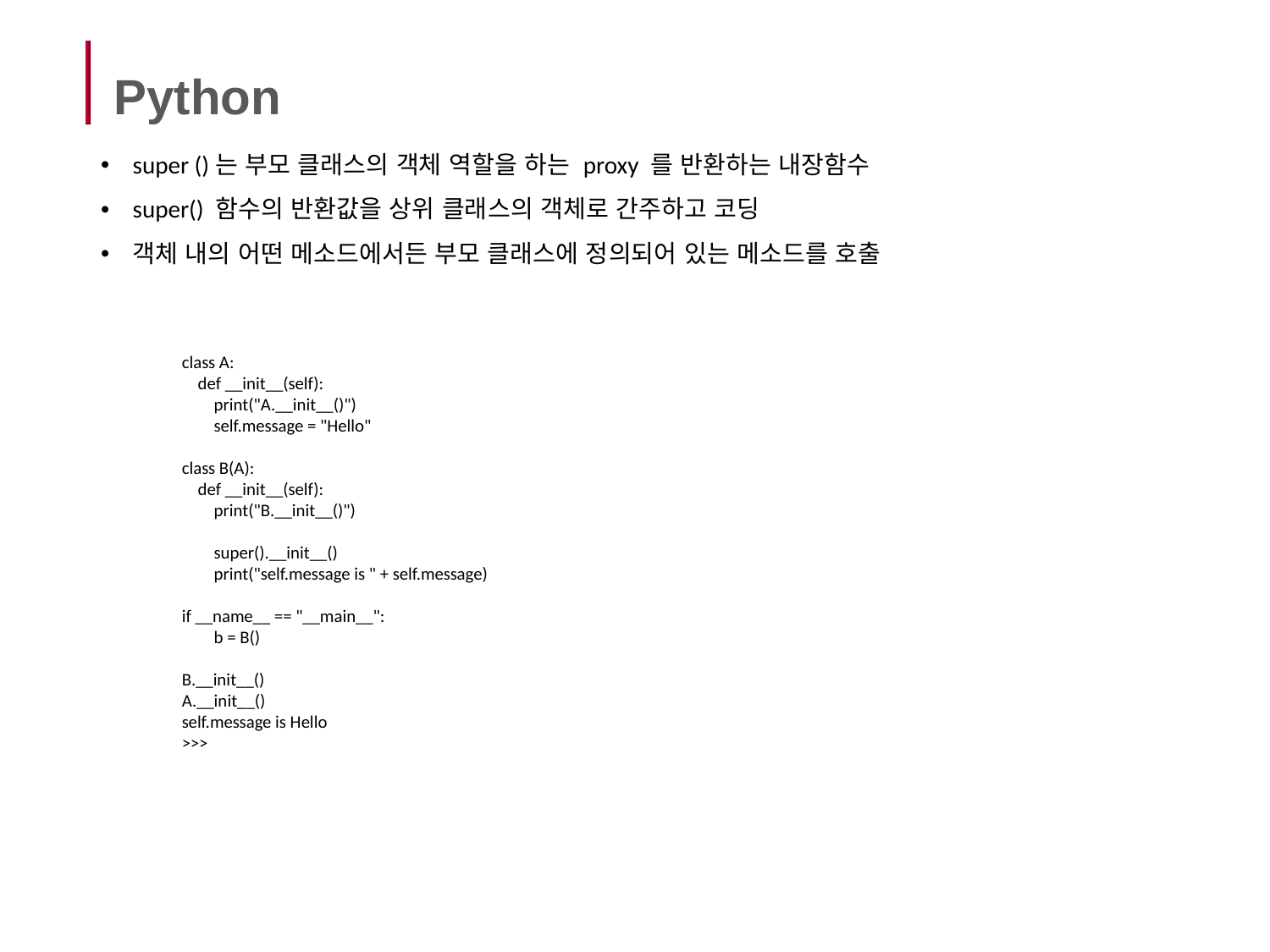

super ()는 부모 클래스의 객체 역할을 하는 proxy 를 반환하는 내장함수
super() 함수의 반환값을 상위 클래스의 객체로 간주하고 코딩
객체 내의 어떤 메소드에서든 부모 클래스에 정의되어 있는 메소드를 호출

class A:
    def __init__(self):
        print("A.__init__()")
        self.message = "Hello"

class B(A):
    def __init__(self):
        print("B.__init__()")

        super().__init__()
        print("self.message is " + self.message)

if __name__ == "__main__":
        b = B()

B.__init__()
A.__init__()
self.message is Hello
>>>